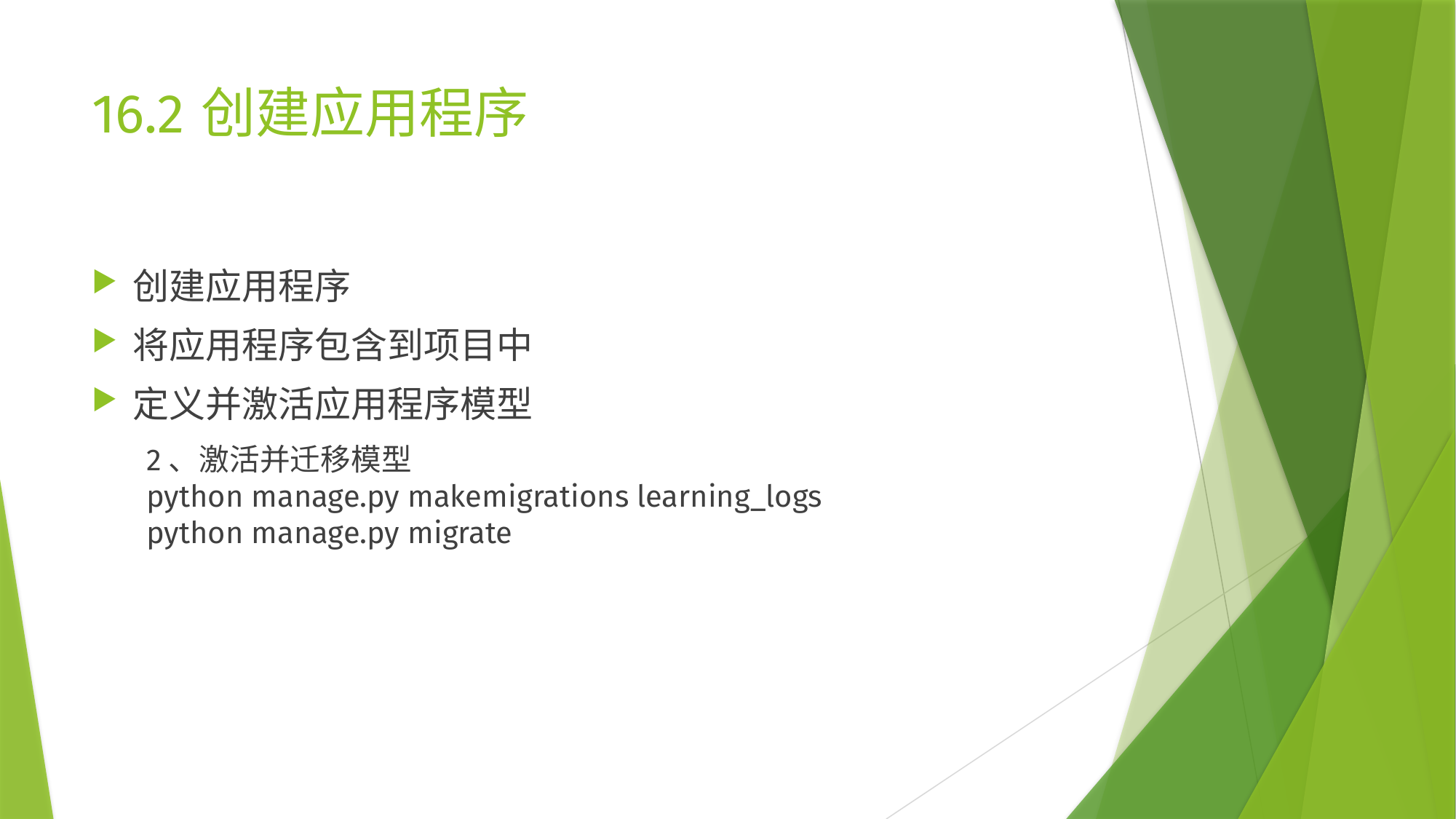

# 16.2	创建应用程序
创建应用程序
将应用程序包含到项目中
定义并激活应用程序模型
2、激活并迁移模型
python manage.py makemigrations learning_logs
python manage.py migrate